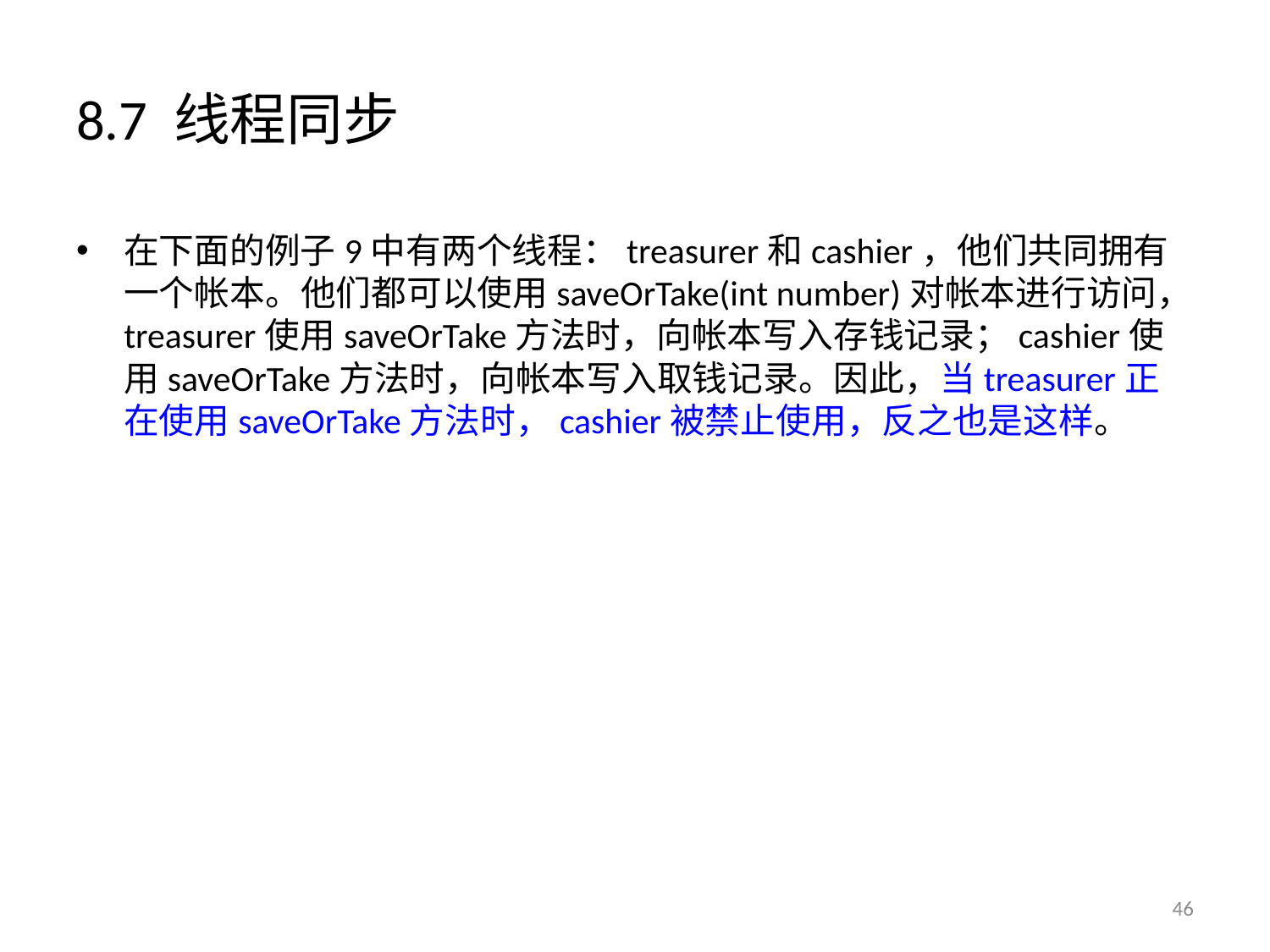

# 8.7 线程同步
在下面的例子9中有两个线程：treasurer和cashier，他们共同拥有一个帐本。他们都可以使用saveOrTake(int number)对帐本进行访问， treasurer使用saveOrTake方法时，向帐本写入存钱记录；cashier使用saveOrTake方法时，向帐本写入取钱记录。因此，当treasurer正在使用saveOrTake方法时，cashier被禁止使用，反之也是这样。
46